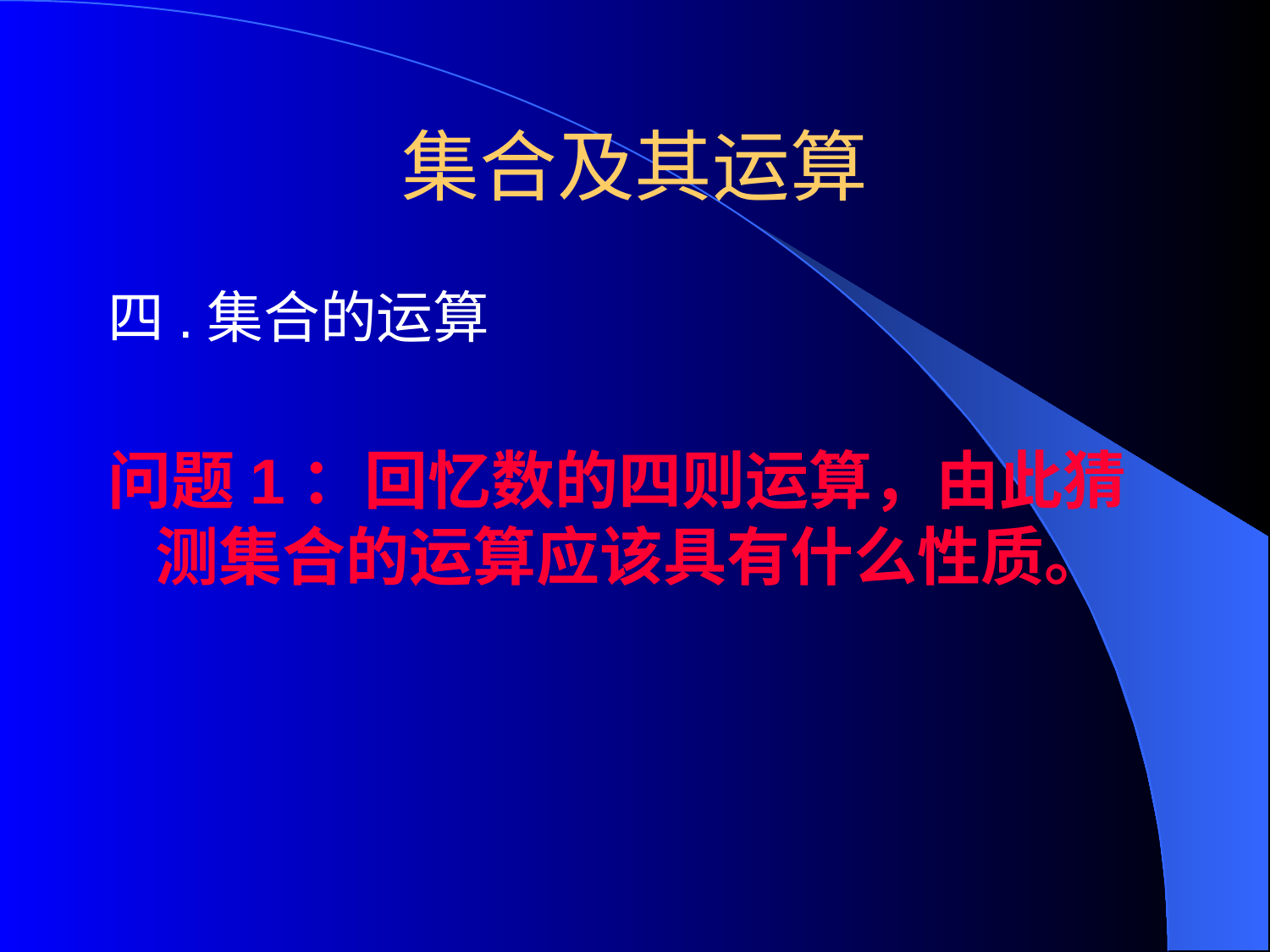

# 集合及其运算
四.集合的运算

问题1：回忆数的四则运算，由此猜测集合的运算应该具有什么性质。